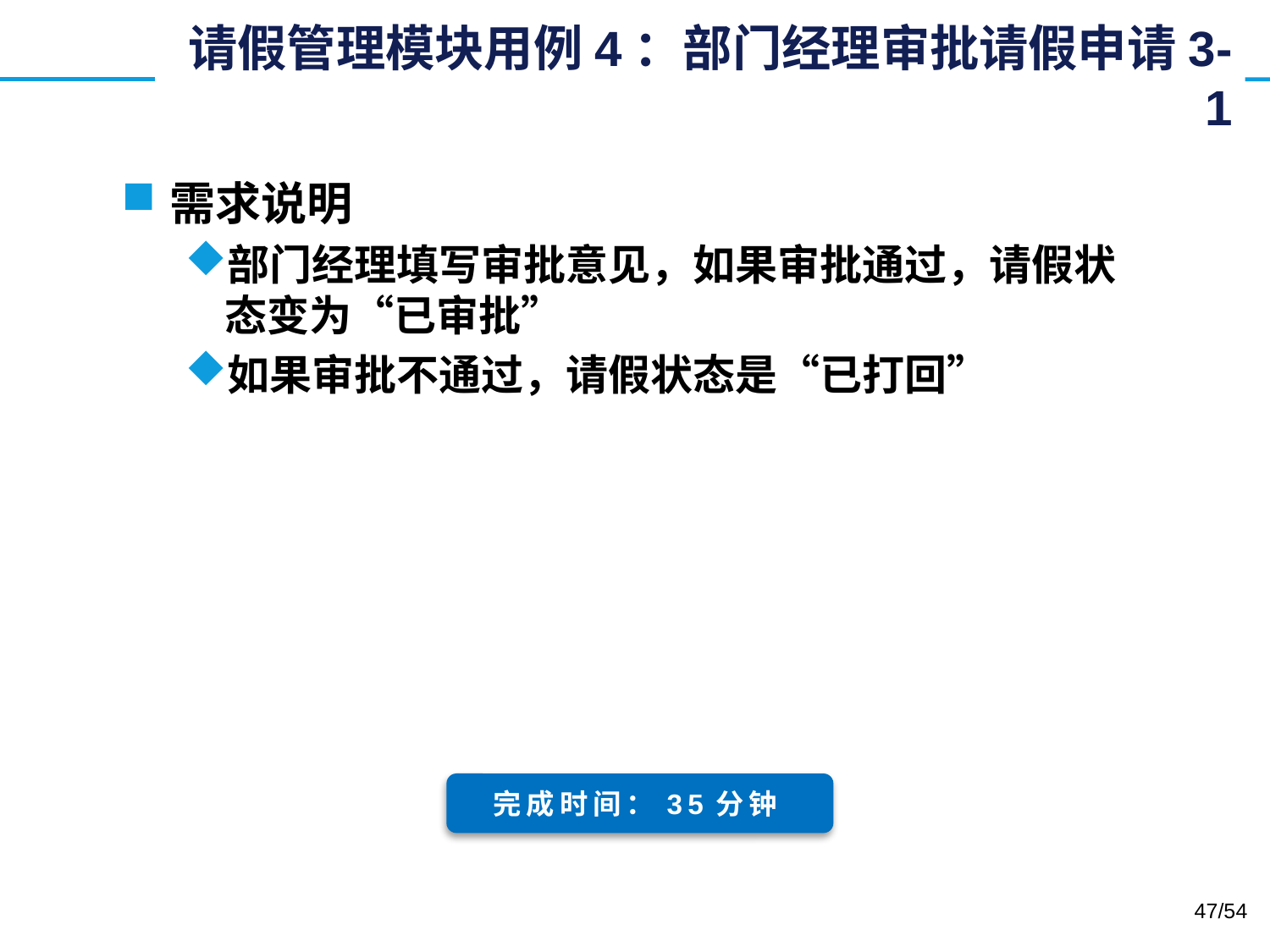

# 请假管理模块用例4：部门经理审批请假申请3-1
需求说明
部门经理填写审批意见，如果审批通过，请假状态变为“已审批”
如果审批不通过，请假状态是“已打回”

完成时间：35分钟
47/54